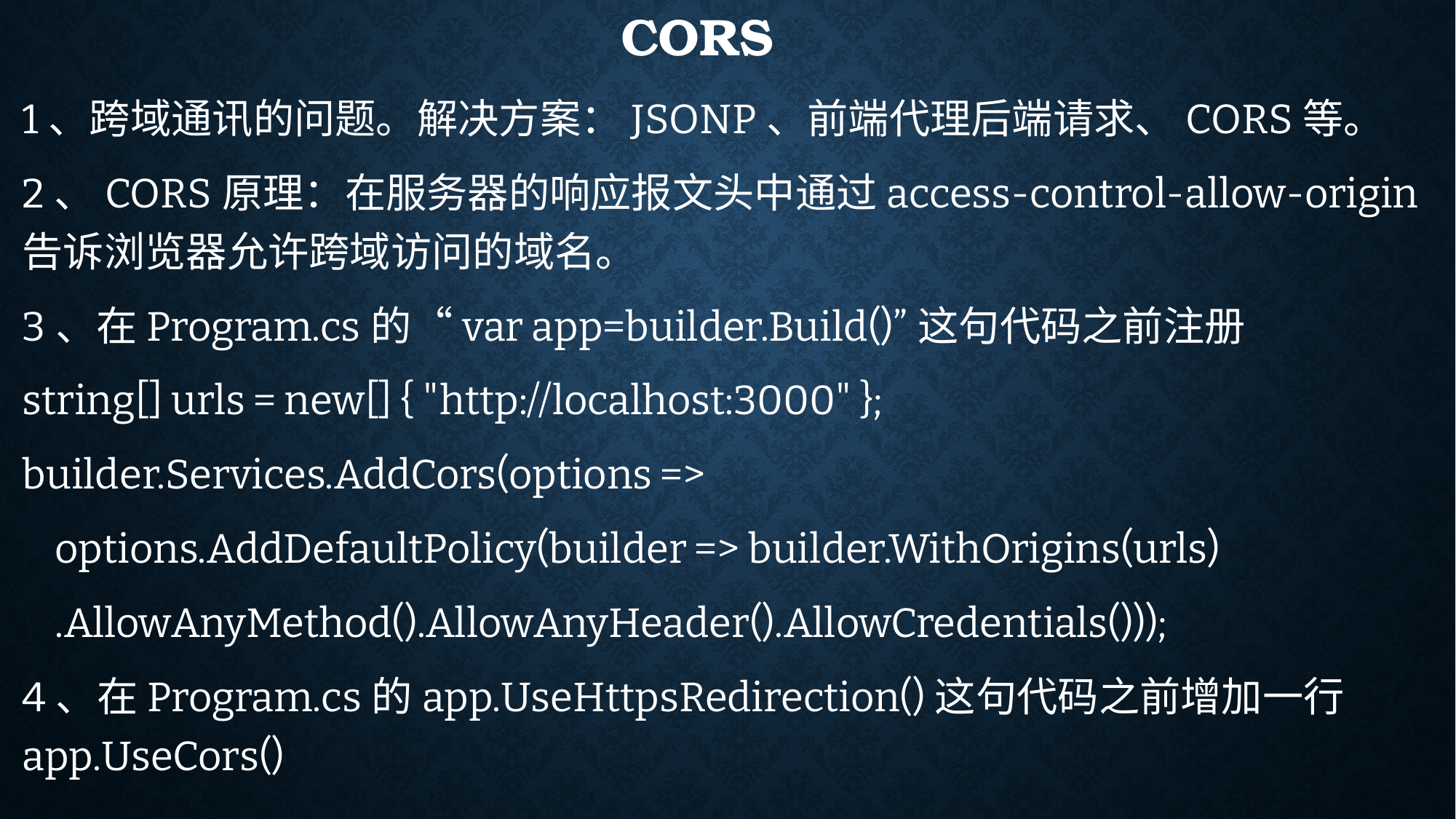

# CORS
1、跨域通讯的问题。解决方案：JSONP、前端代理后端请求、CORS等。
2、CORS原理：在服务器的响应报文头中通过access-control-allow-origin告诉浏览器允许跨域访问的域名。
3、在Program.cs的“var app=builder.Build()”这句代码之前注册
string[] urls = new[] { "http://localhost:3000" };
builder.Services.AddCors(options =>
    options.AddDefaultPolicy(builder => builder.WithOrigins(urls)
    .AllowAnyMethod().AllowAnyHeader().AllowCredentials()));
4、在Program.cs的app.UseHttpsRedirection()这句代码之前增加一行app.UseCors()